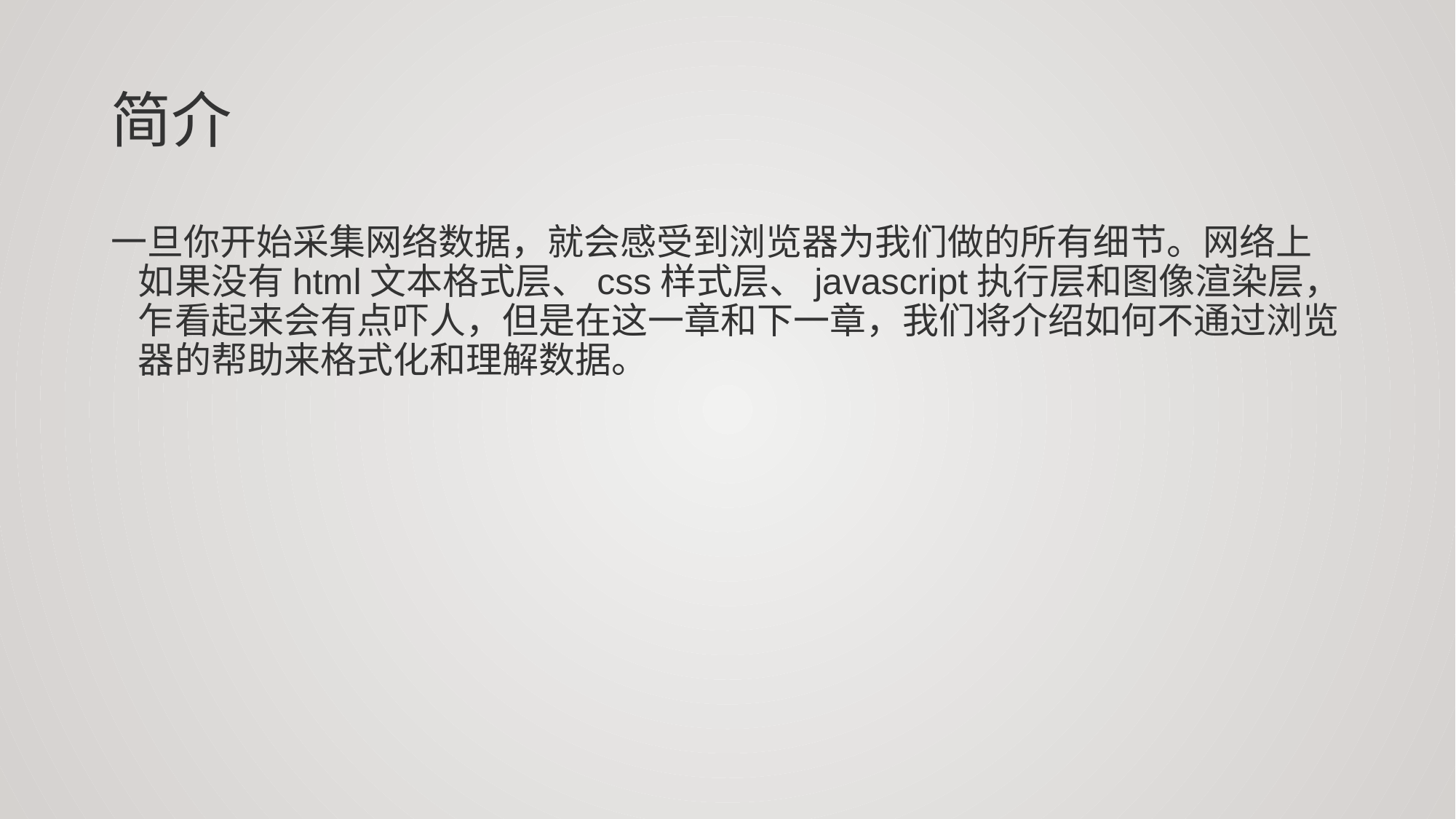

# 简介
一旦你开始采集网络数据，就会感受到浏览器为我们做的所有细节。网络上如果没有html文本格式层、css样式层、javascript执行层和图像渲染层，乍看起来会有点吓人，但是在这一章和下一章，我们将介绍如何不通过浏览器的帮助来格式化和理解数据。